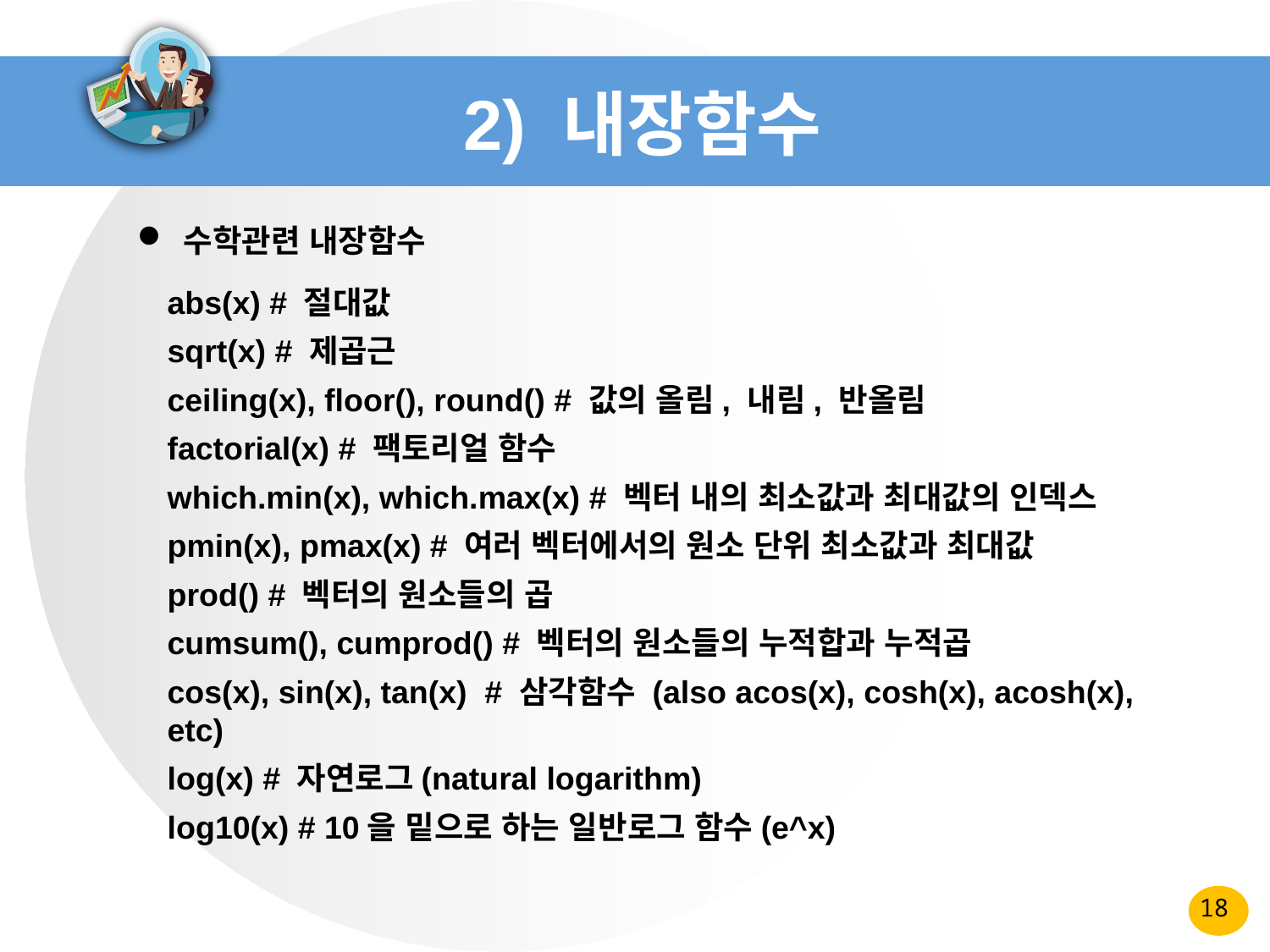

# 2) 내장함수
 수학관련 내장함수
abs(x) # 절대값
sqrt(x) # 제곱근
ceiling(x), floor(), round() # 값의 올림, 내림, 반올림
factorial(x) # 팩토리얼 함수
which.min(x), which.max(x) # 벡터 내의 최소값과 최대값의 인덱스
pmin(x), pmax(x) # 여러 벡터에서의 원소 단위 최소값과 최대값
prod() # 벡터의 원소들의 곱
cumsum(), cumprod() # 벡터의 원소들의 누적합과 누적곱
cos(x), sin(x), tan(x)  # 삼각함수 (also acos(x), cosh(x), acosh(x), etc)
log(x) # 자연로그(natural logarithm)
log10(x) # 10을 밑으로 하는 일반로그 함수(e^x)
18